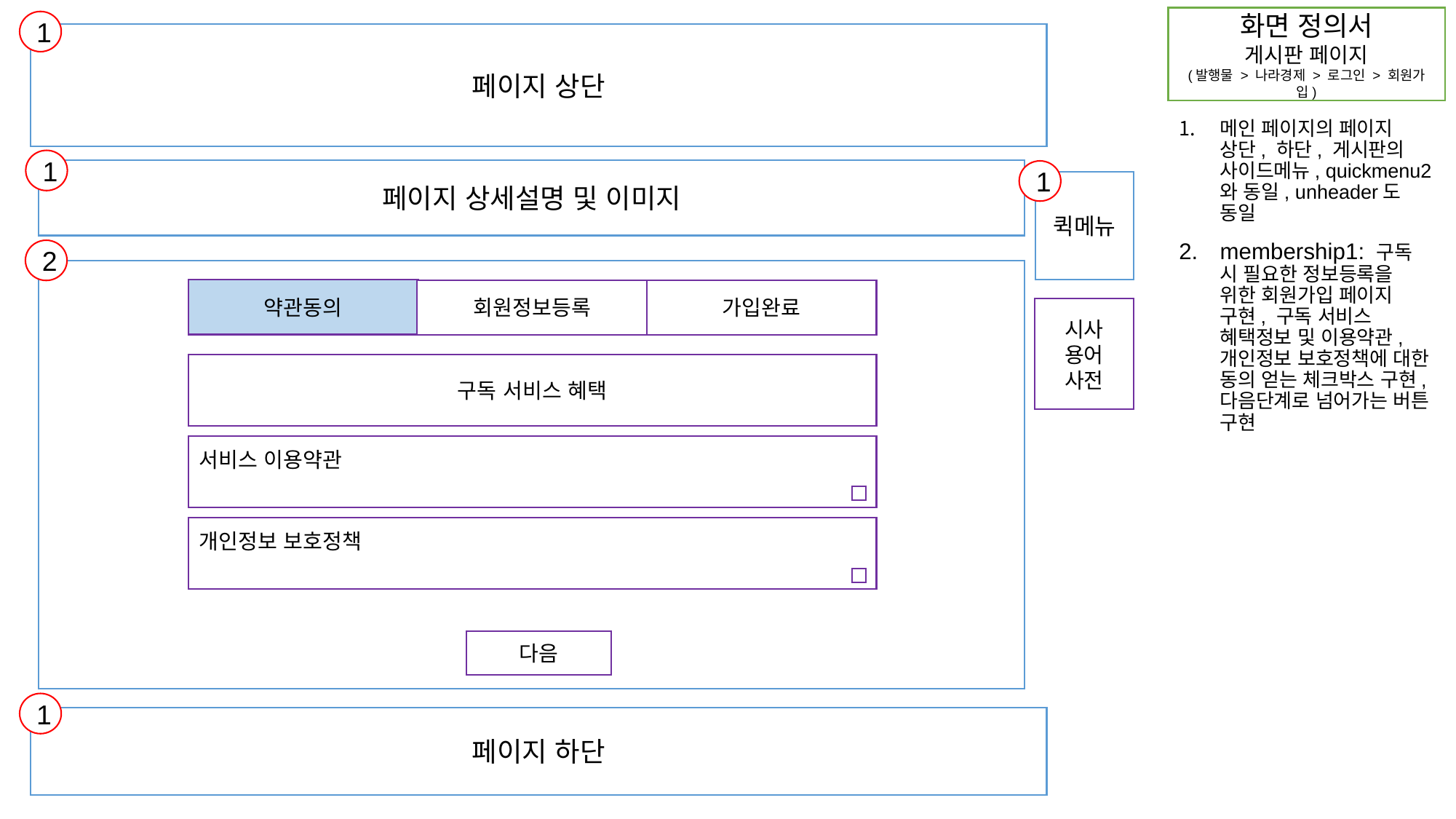

화면 정의서
게시판 페이지
(발행물 > 나라경제 > 로그인 > 회원가입)
1
페이지 상단
메인 페이지의 페이지 상단, 하단, 게시판의 사이드메뉴, quickmenu2와 동일, unheader도 동일
membership1: 구독 시 필요한 정보등록을 위한 회원가입 페이지 구현, 구독 서비스 혜택정보 및 이용약관, 개인정보 보호정책에 대한 동의 얻는 체크박스 구현,  다음단계로 넘어가는 버튼 구현
1
페이지 상세설명 및 이미지
1
퀵메뉴
2

약관동의
회원정보등록
가입완료
시사 용어 사전
구독 서비스 혜택
서비스 이용약관

개인정보 보호정책

다음
1
페이지 하단